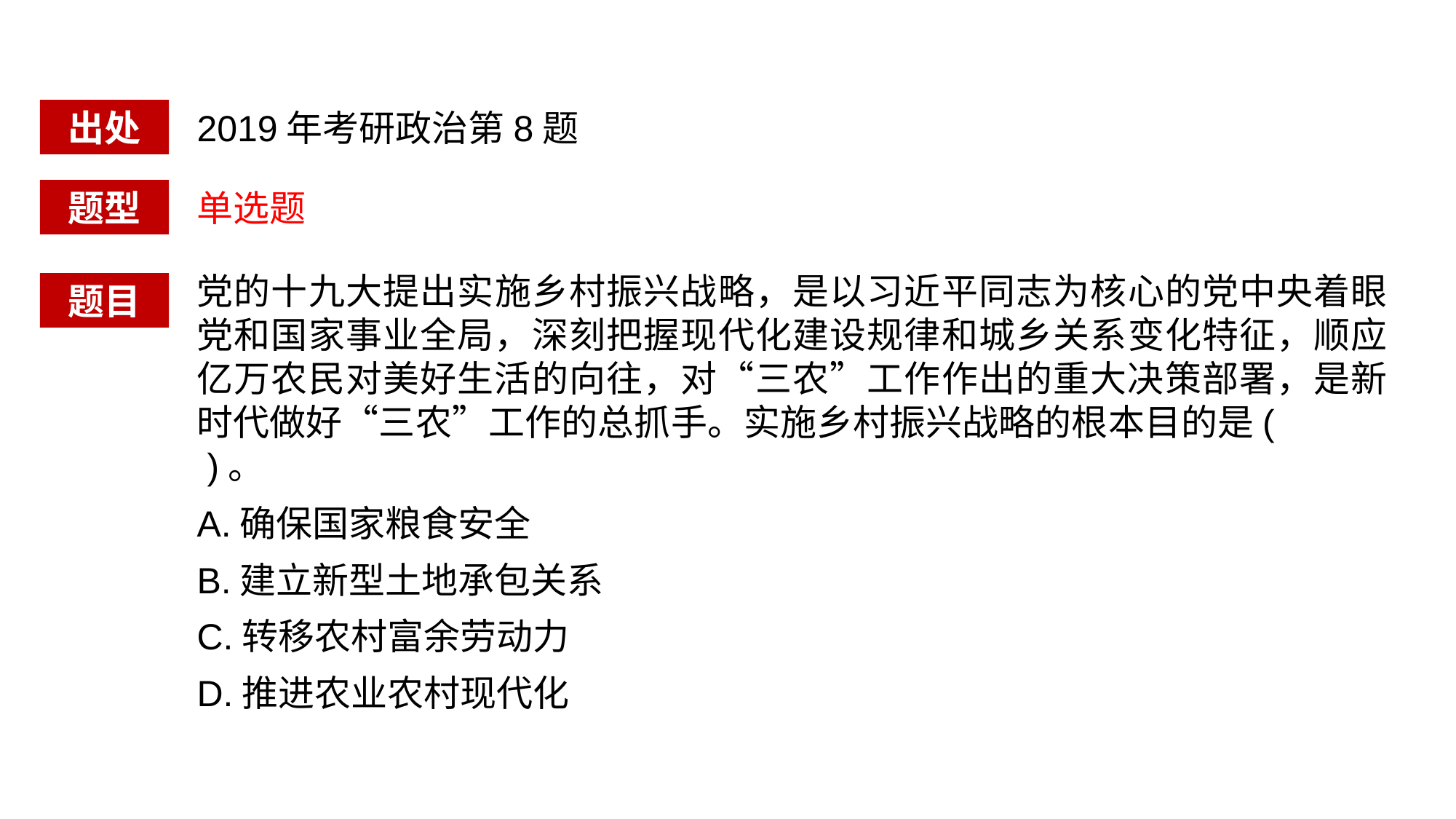

出处
2019年考研政治第8题
题型
单选题
党的十九大提出实施乡村振兴战略，是以习近平同志为核心的党中央着眼党和国家事业全局，深刻把握现代化建设规律和城乡关系变化特征，顺应亿万农民对美好生活的向往，对“三农”工作作出的重大决策部署，是新时代做好“三农”工作的总抓手。实施乡村振兴战略的根本目的是(             )。
A.确保国家粮食安全
B.建立新型土地承包关系
C.转移农村富余劳动力
D.推进农业农村现代化
题目